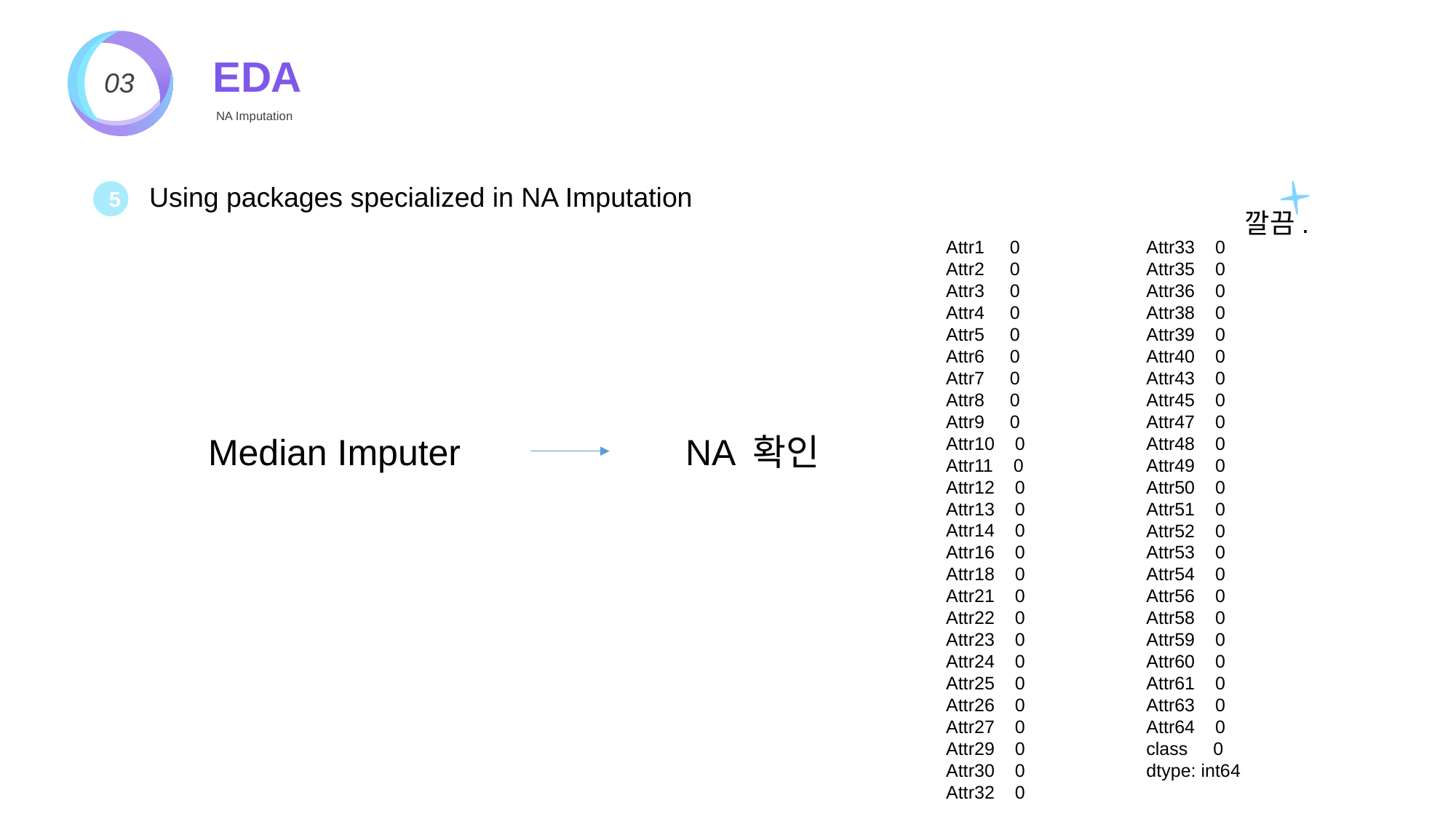

EDA
 NA Imputation
03
Using packages specialized in NA Imputation

5
깔끔.
Attr1     0
Attr2     0
Attr3     0
Attr4     0
Attr5     0
Attr6     0
Attr7     0
Attr8     0
Attr9     0
Attr10    0
Attr11    0
Attr12    0
Attr13    0
Attr14    0
Attr16    0
Attr18    0
Attr21    0
Attr22    0
Attr23    0
Attr24    0
Attr25    0
Attr26    0
Attr27    0
Attr29    0
Attr30    0
Attr32    0
Attr33    0
Attr35    0
Attr36    0
Attr38    0
Attr39    0
Attr40    0
Attr43    0
Attr45    0
Attr47    0
Attr48    0
Attr49    0
Attr50    0
Attr51    0
Attr52    0
Attr53    0
Attr54    0
Attr56    0
Attr58    0
Attr59    0
Attr60    0
Attr61    0
Attr63    0
Attr64    0
class     0
dtype: int64
Median Imputer
NA 확인